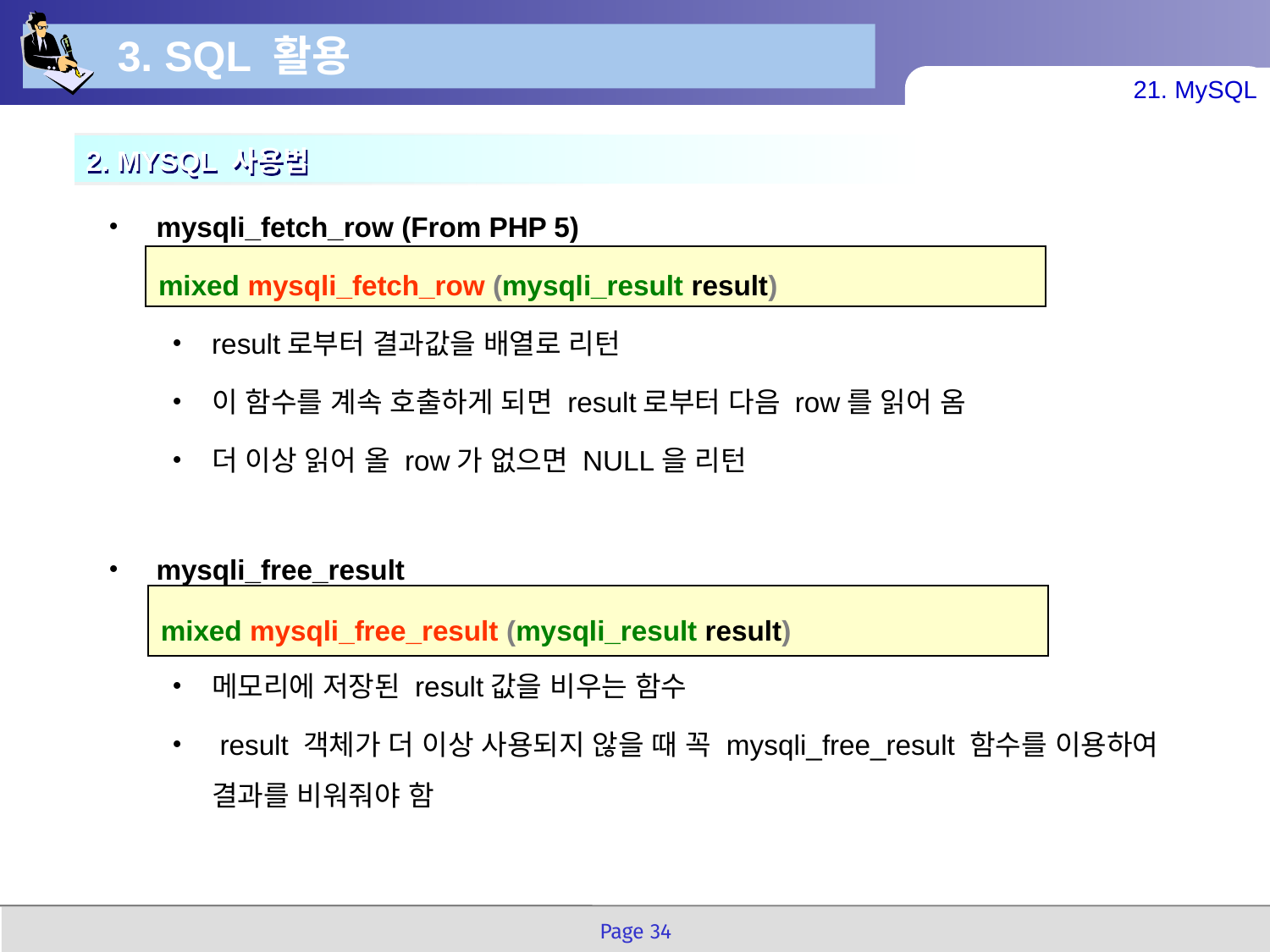

3. SQL 활용
21. MySQL

2. MYSQL 사용법
mysqli_fetch_row (From PHP 5)

result로부터 결과값을 배열로 리턴
이 함수를 계속 호출하게 되면 result로부터 다음 row를 읽어 옴
더 이상 읽어 올 row가 없으면 NULL을 리턴

mysqli_free_result

메모리에 저장된 result값을 비우는 함수
 result 객체가 더 이상 사용되지 않을 때 꼭 mysqli_free_result 함수를 이용하여 결과를 비워줘야 함

mixed mysqli_fetch_row (mysqli_result result)
mixed mysqli_free_result (mysqli_result result)
Page 34